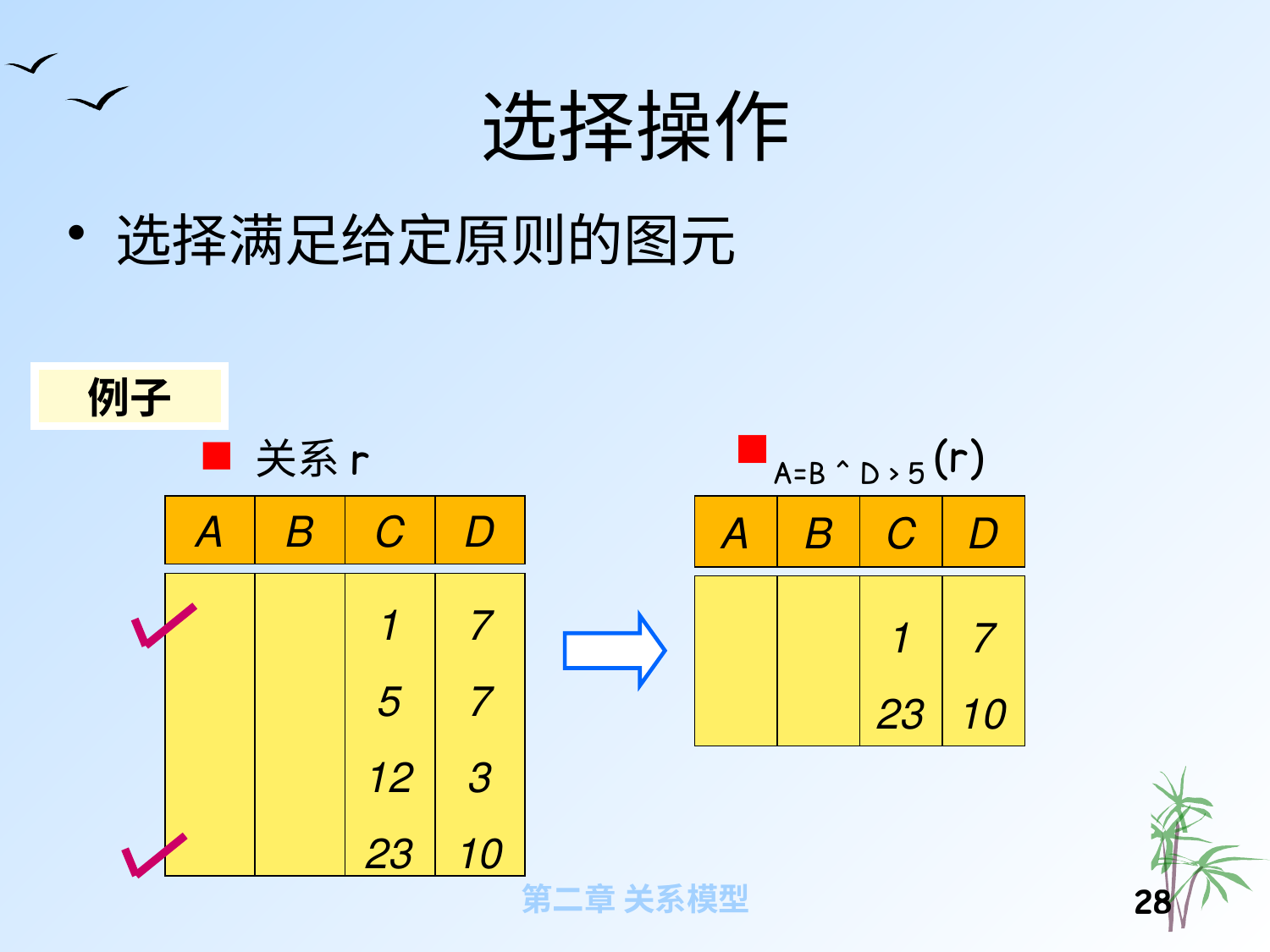

# 选择操作
选择满足给定原则的图元
例子
A=B ^ D > 5 (r)
 关系r
A
B
C
D

1
5
12
23
7
7
3
10
A
B
C
D

1
23
7
10

第二章 关系模型
28